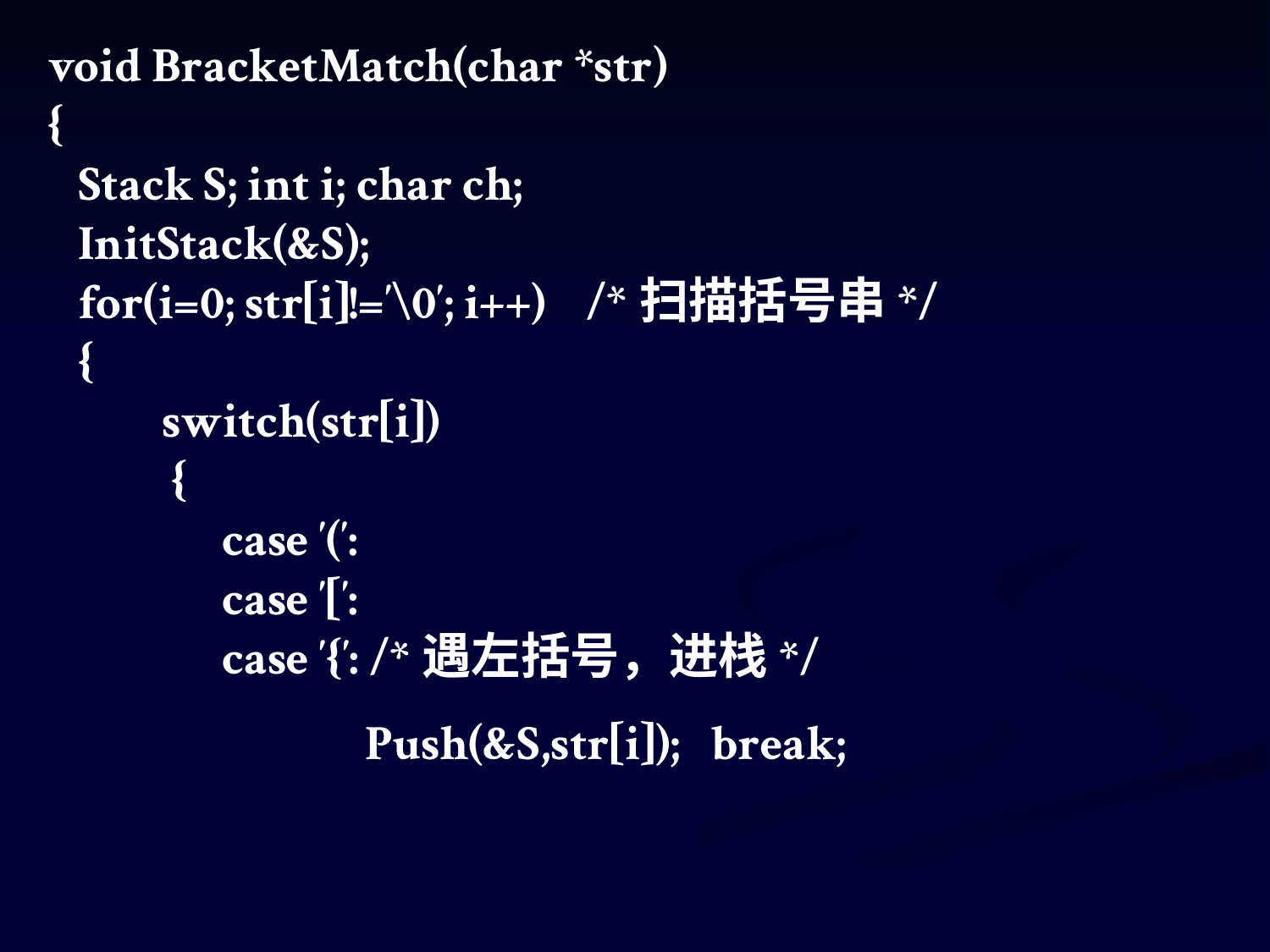

void BracketMatch(char *str)
{
   Stack S; int i; char ch;
   InitStack(&S);
   for(i=0; str[i]!=′\0′; i++)    /*扫描括号串*/
   {
     switch(str[i])
      {
           case ′(′:
           case ′[′:
           case ′{′: /*遇左括号，进栈*/
                         Push(&S,str[i]);   break;